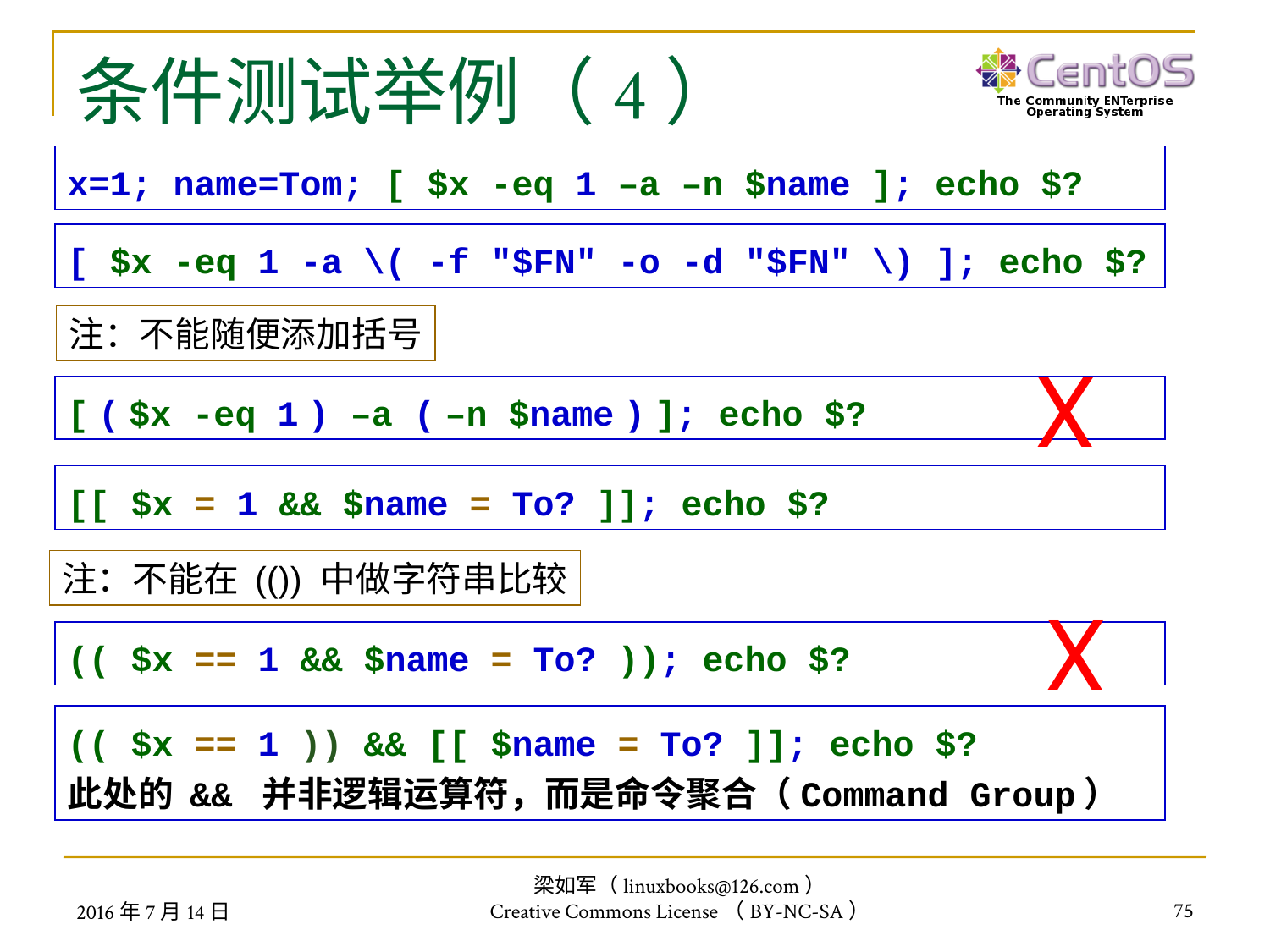

# 条件测试举例（4）
x=1; name=Tom; [ $x -eq 1 –a –n $name ]; echo $?
[ $x -eq 1 -a \( -f "$FN" -o -d "$FN" \) ]; echo $?
注：不能随便添加括号
X
[ ( $x -eq 1 ) –a ( –n $name ) ]; echo $?
[[ $x = 1 && $name = To? ]]; echo $?
注：不能在 (()) 中做字符串比较
X
(( $x == 1 && $name = To? )); echo $?
(( $x == 1 )) && [[ $name = To? ]]; echo $?
此处的 && 并非逻辑运算符，而是命令聚合（Command Group）
梁如军（linuxbooks@126.com）
Creative Commons License（BY-NC-SA）
2016年7月14日
75